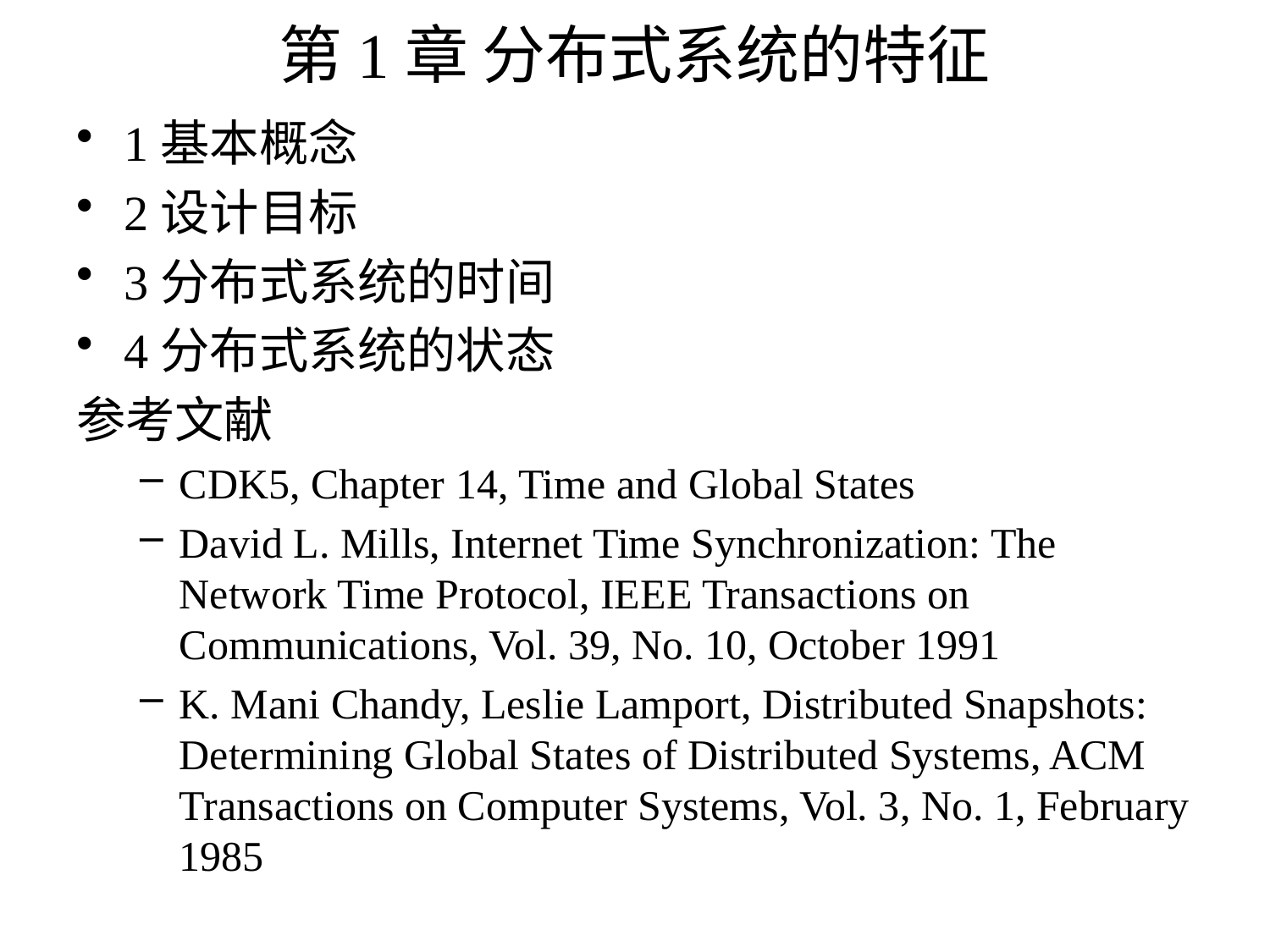

# 第1章 分布式系统的特征
1基本概念
2设计目标
3分布式系统的时间
4分布式系统的状态
参考文献
CDK5, Chapter 14, Time and Global States
David L. Mills, Internet Time Synchronization: The Network Time Protocol, IEEE Transactions on Communications, Vol. 39, No. 10, October 1991
K. Mani Chandy, Leslie Lamport, Distributed Snapshots: Determining Global States of Distributed Systems, ACM Transactions on Computer Systems, Vol. 3, No. 1, February 1985